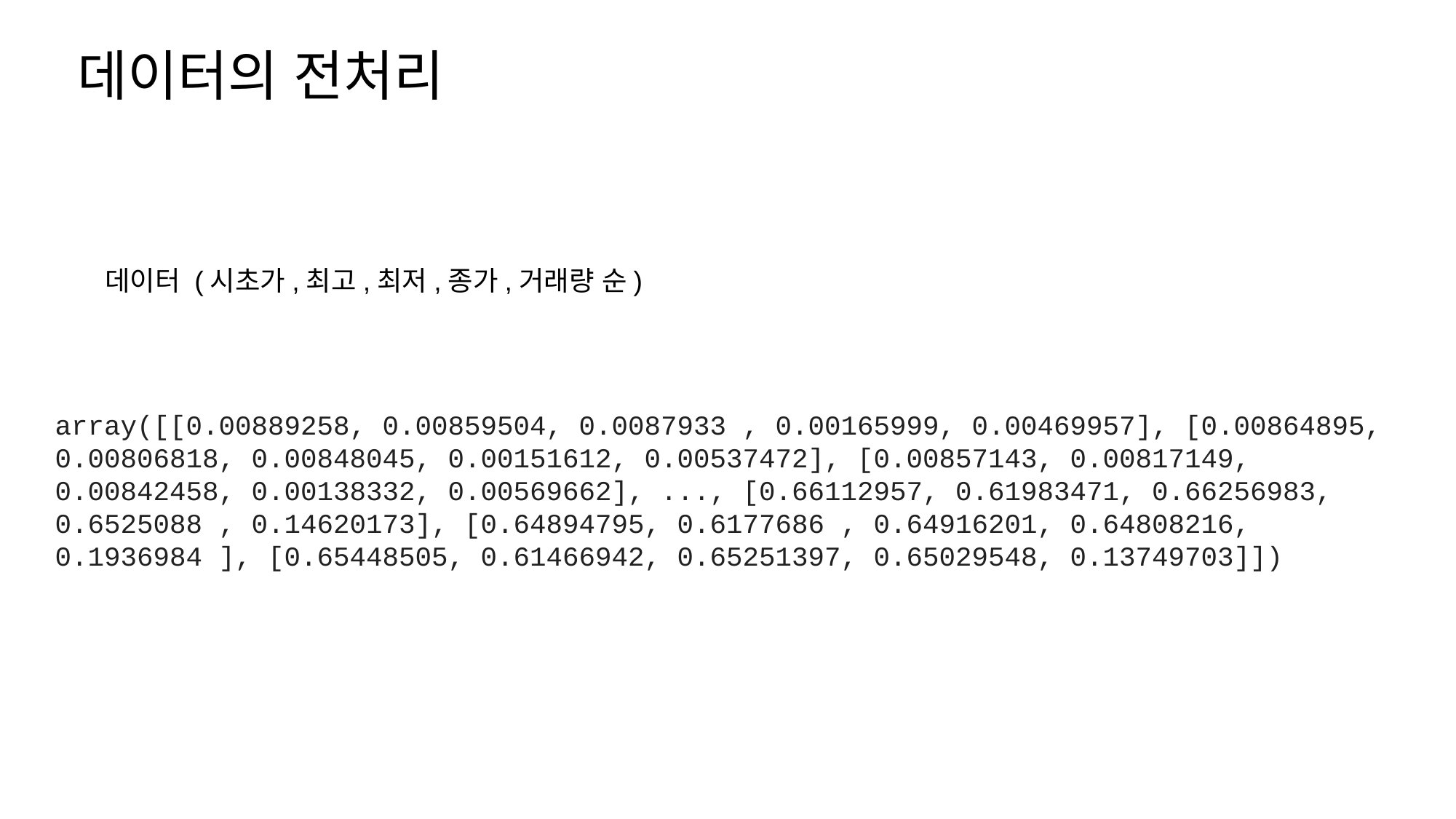

# 데이터의 전처리
데이터 (시초가,최고,최저,종가,거래량 순)
array([[0.00889258, 0.00859504, 0.0087933 , 0.00165999, 0.00469957], [0.00864895, 0.00806818, 0.00848045, 0.00151612, 0.00537472], [0.00857143, 0.00817149, 0.00842458, 0.00138332, 0.00569662], ..., [0.66112957, 0.61983471, 0.66256983, 0.6525088 , 0.14620173], [0.64894795, 0.6177686 , 0.64916201, 0.64808216, 0.1936984 ], [0.65448505, 0.61466942, 0.65251397, 0.65029548, 0.13749703]])